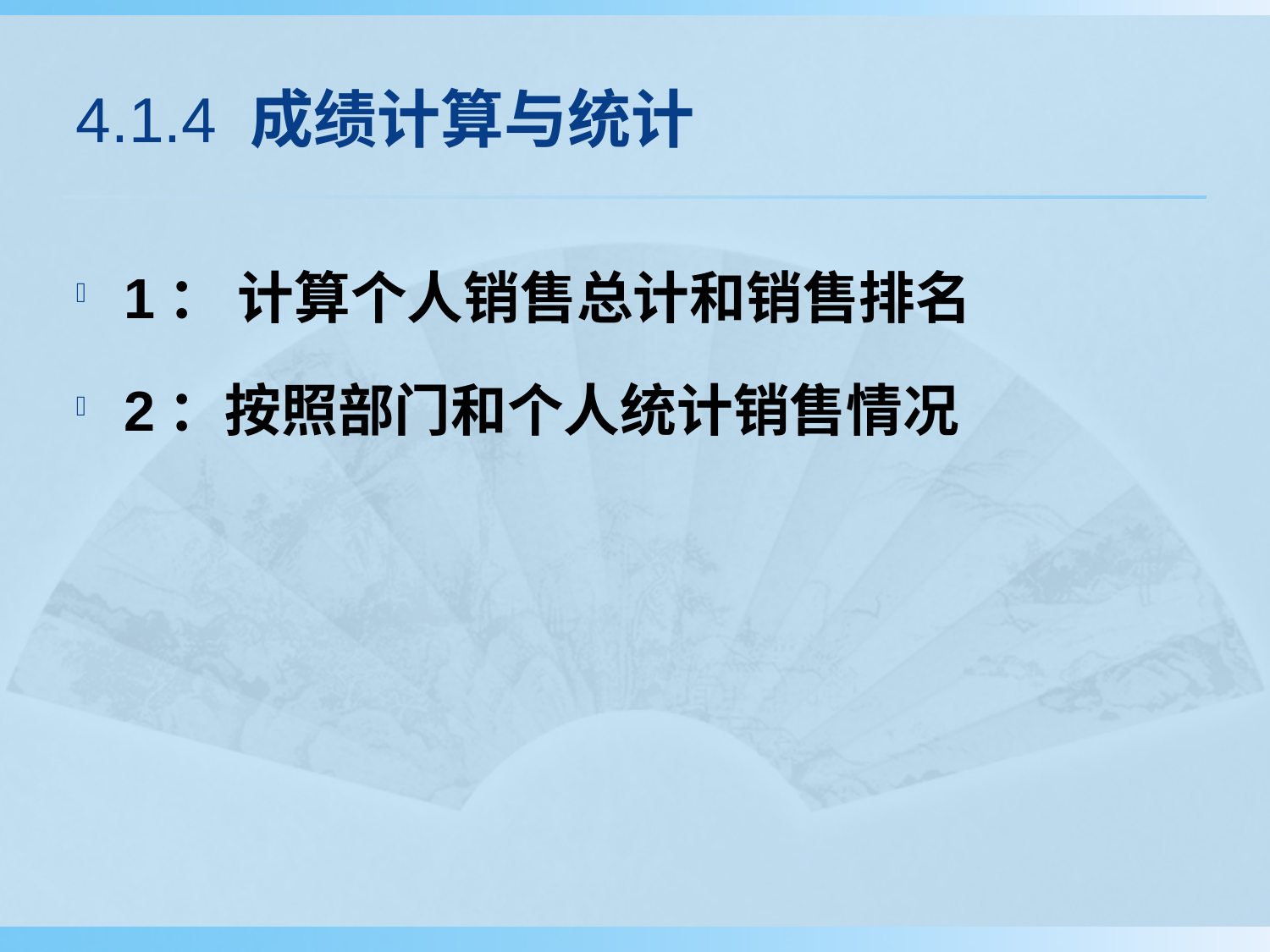

# 4.1.4 成绩计算与统计
1： 计算个人销售总计和销售排名
2：按照部门和个人统计销售情况